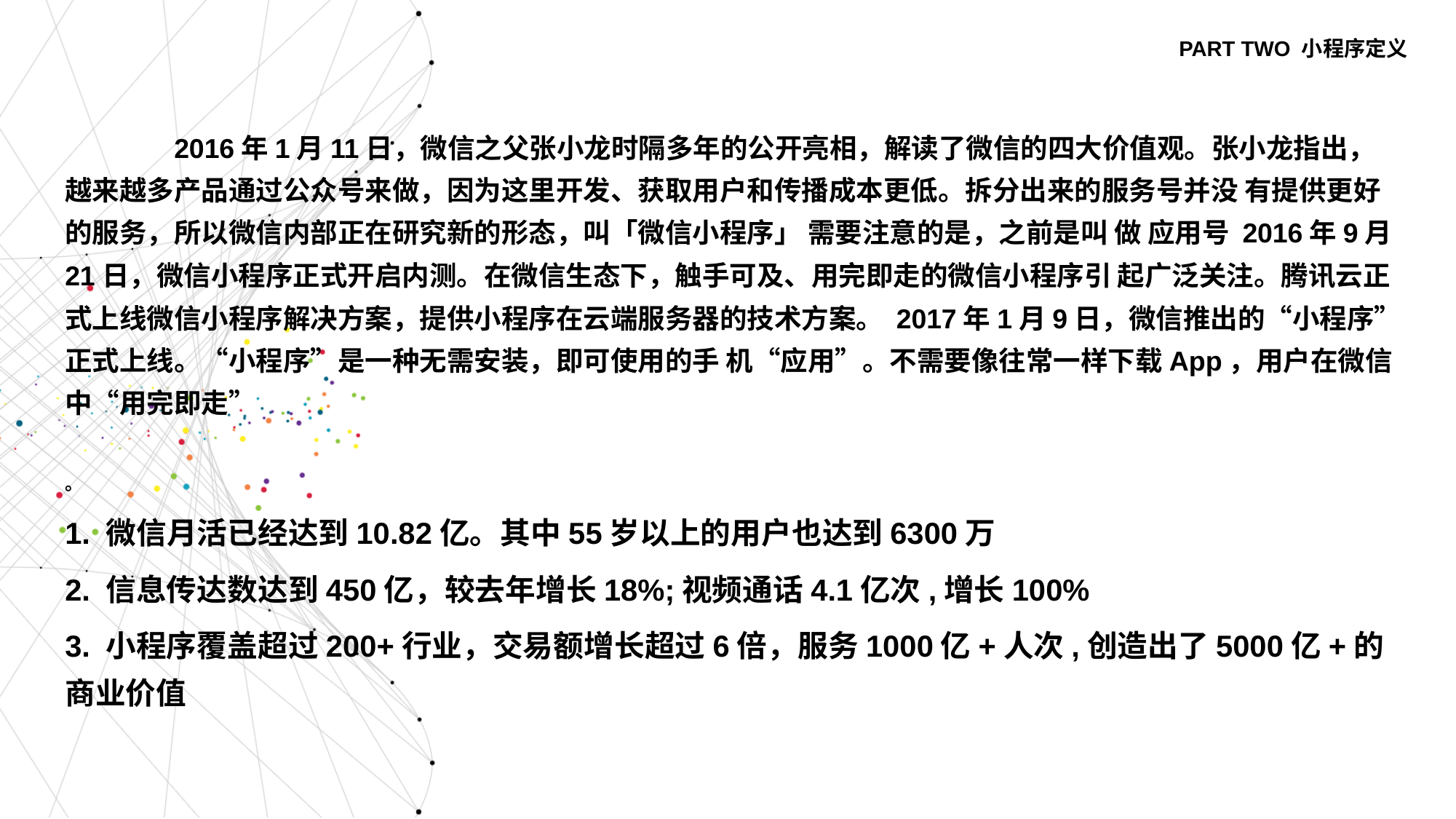

PART TWO 小程序定义

	2016年1⽉11⽇，微信之⽗张⼩⻰时隔多年的公开亮相，解读了微信的四⼤价值观。张⼩⻰指出， 越来越多产品通过公众号来做，因为这⾥开发、获取⽤⼾和传播成本更低。拆分出来的服务号并没 有提供更好的服务，所以微信内部正在研究新的形态，叫「微信⼩程序」 需要注意的是，之前是叫 做 应⽤号 2016年9⽉21⽇，微信⼩程序正式开启内测。在微信⽣态下，触⼿可及、⽤完即⾛的微信⼩程序引 起⼴泛关注。腾讯云正式上线微信⼩程序解决⽅案，提供⼩程序在云端服务器的技术⽅案。 2017年1⽉9⽇，微信推出的“⼩程序”正式上线。“⼩程序”是⼀种⽆需安装，即可使⽤的⼿ 机“应⽤”。不需要像往常⼀样下载App，⽤⼾在微信中“⽤完即⾛”

。
1. 微信⽉活已经达到10.82亿。其中55岁以上的⽤⼾也达到6300万
2. 信息传达数达到450亿，较去年增⻓18%;视频通话4.1亿次,增⻓100%
3. ⼩程序覆盖超过200+⾏业，交易额增⻓超过6倍，服务1000亿+⼈次,创造出了5000亿+的商业价值